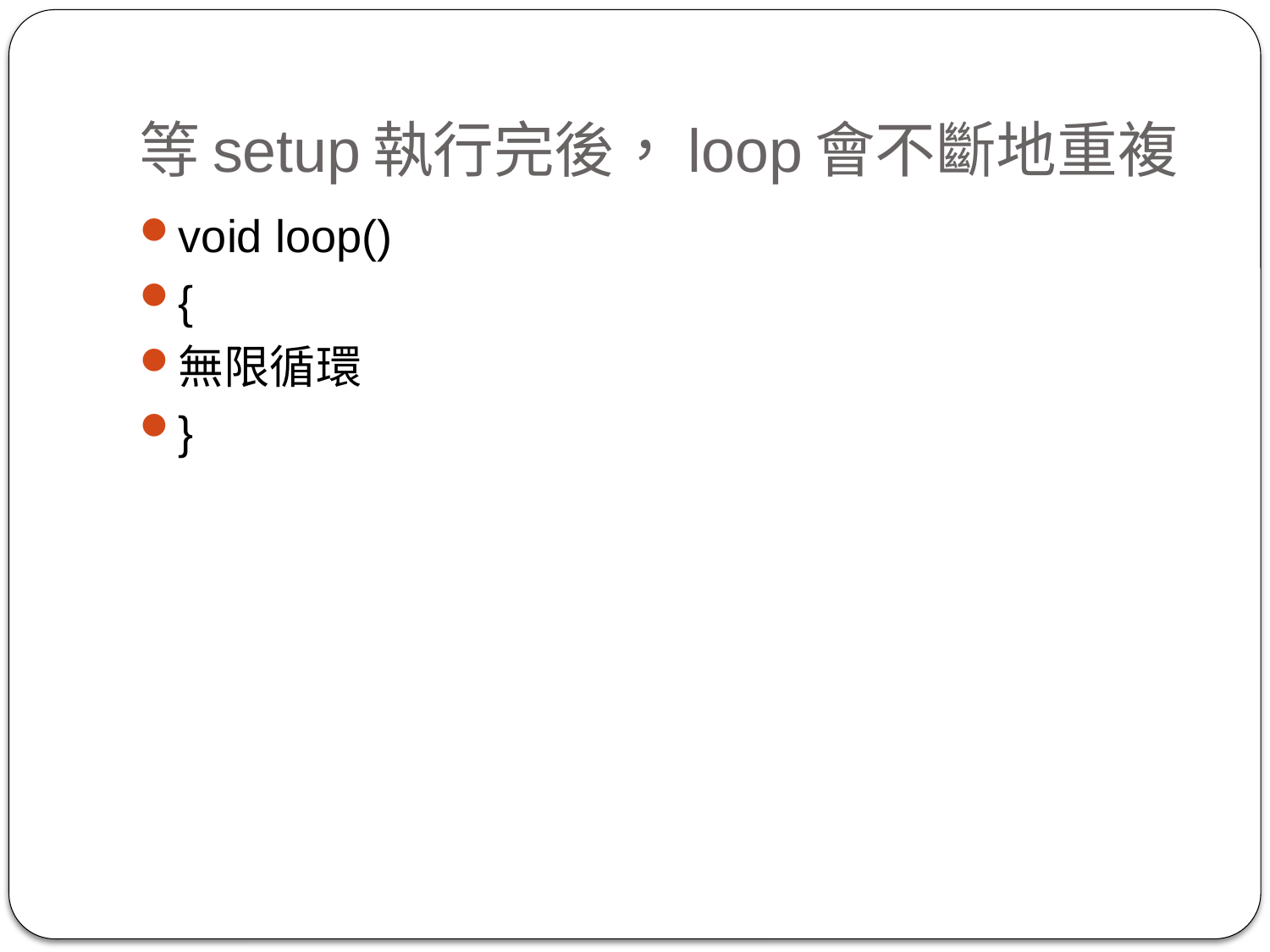

# 等setup執行完後，loop會不斷地重複
void loop()
{
無限循環
}